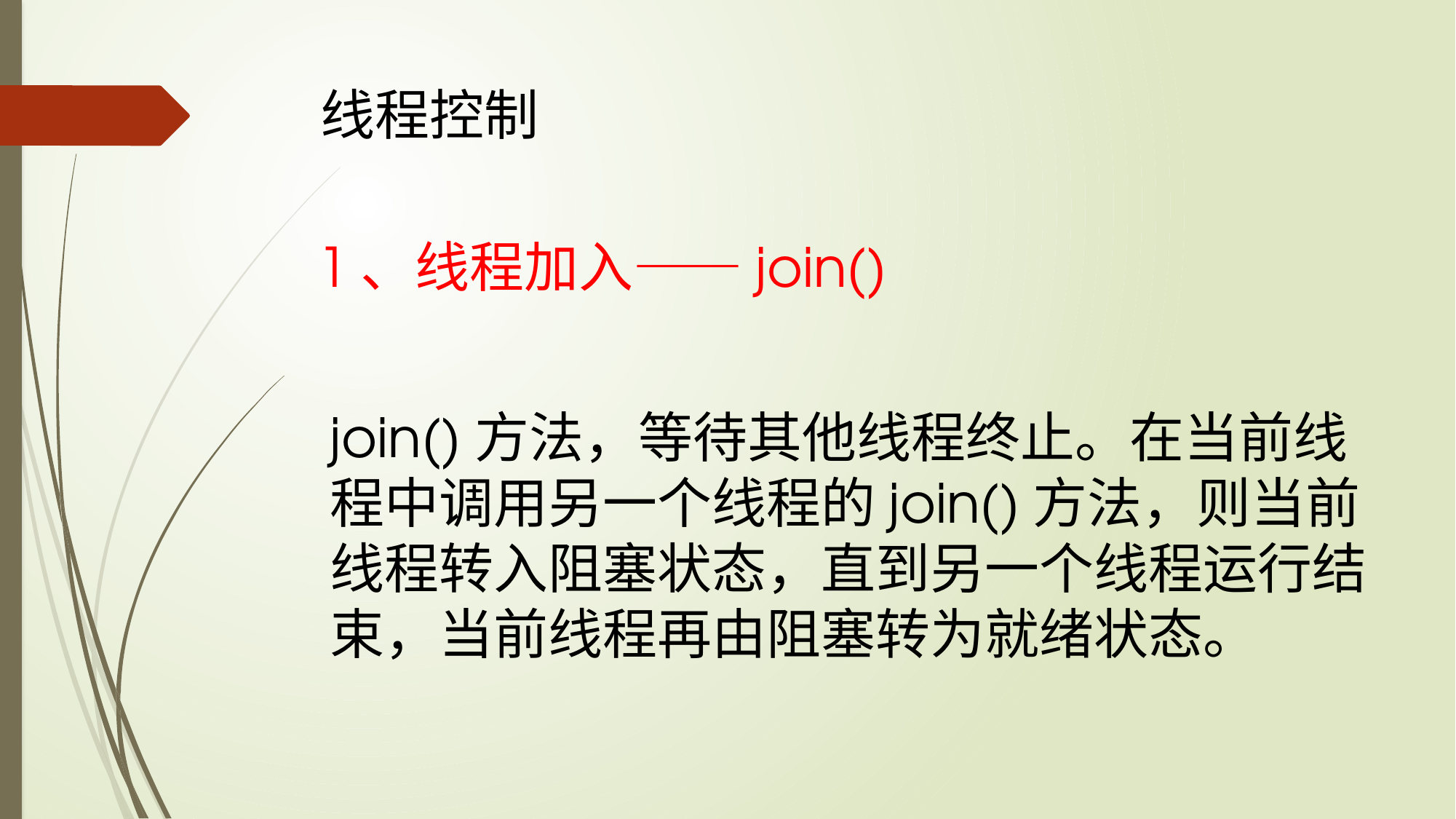

# 线程控制
1、线程加入——join()
join()方法，等待其他线程终止。在当前线程中调用另一个线程的join()方法，则当前线程转入阻塞状态，直到另一个线程运行结束，当前线程再由阻塞转为就绪状态。